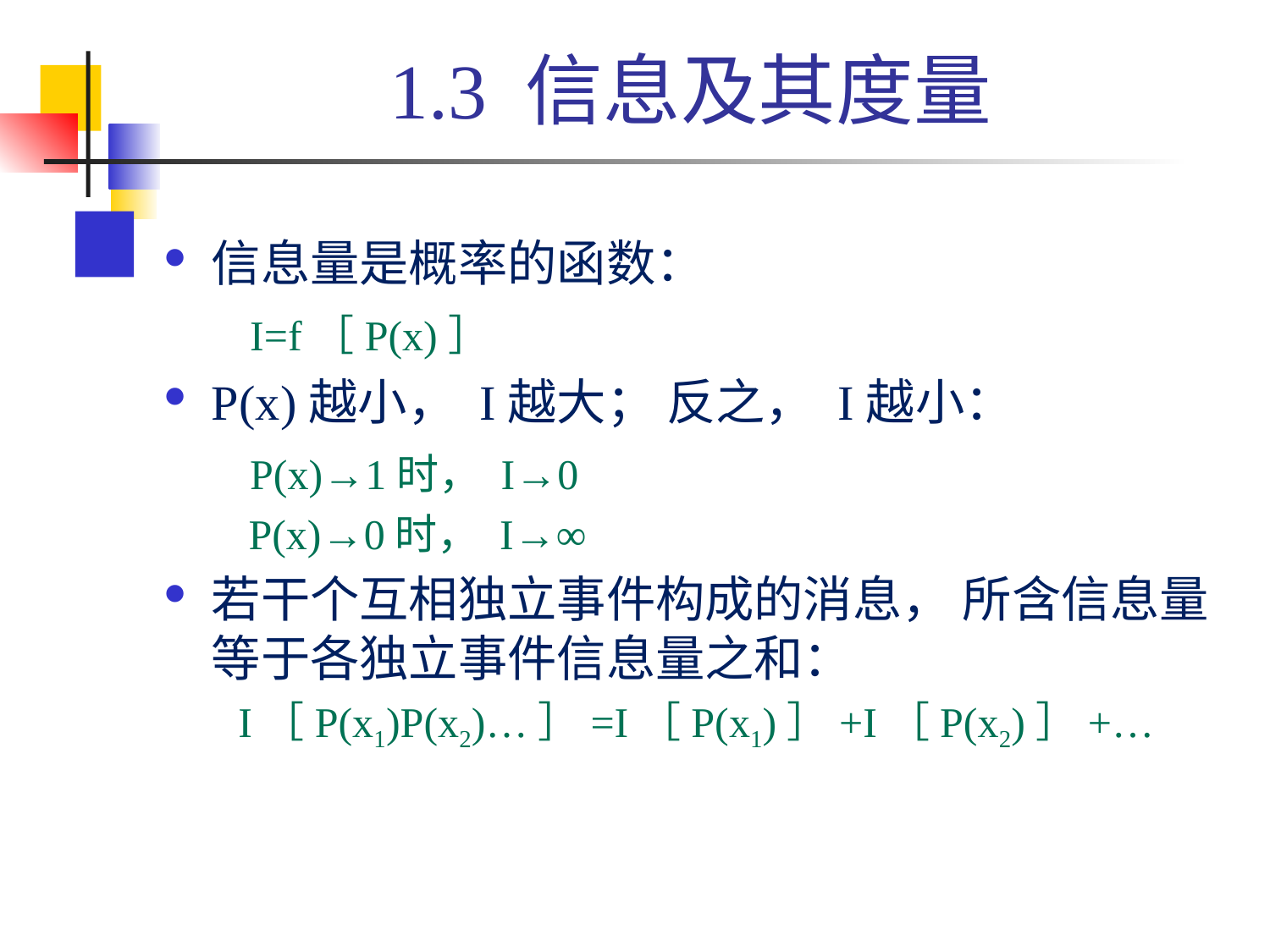

# 1.3 信息及其度量
信息量是概率的函数：
       I=f［P(x)］
P(x)越小， I越大； 反之， I越小：
       P(x)→1时， I→0
        P(x)→0时， I→∞
若干个互相独立事件构成的消息， 所含信息量等于各独立事件信息量之和：
       I［P(x1)P(x2)…］=I［P(x1)］+I［P(x2)］+…